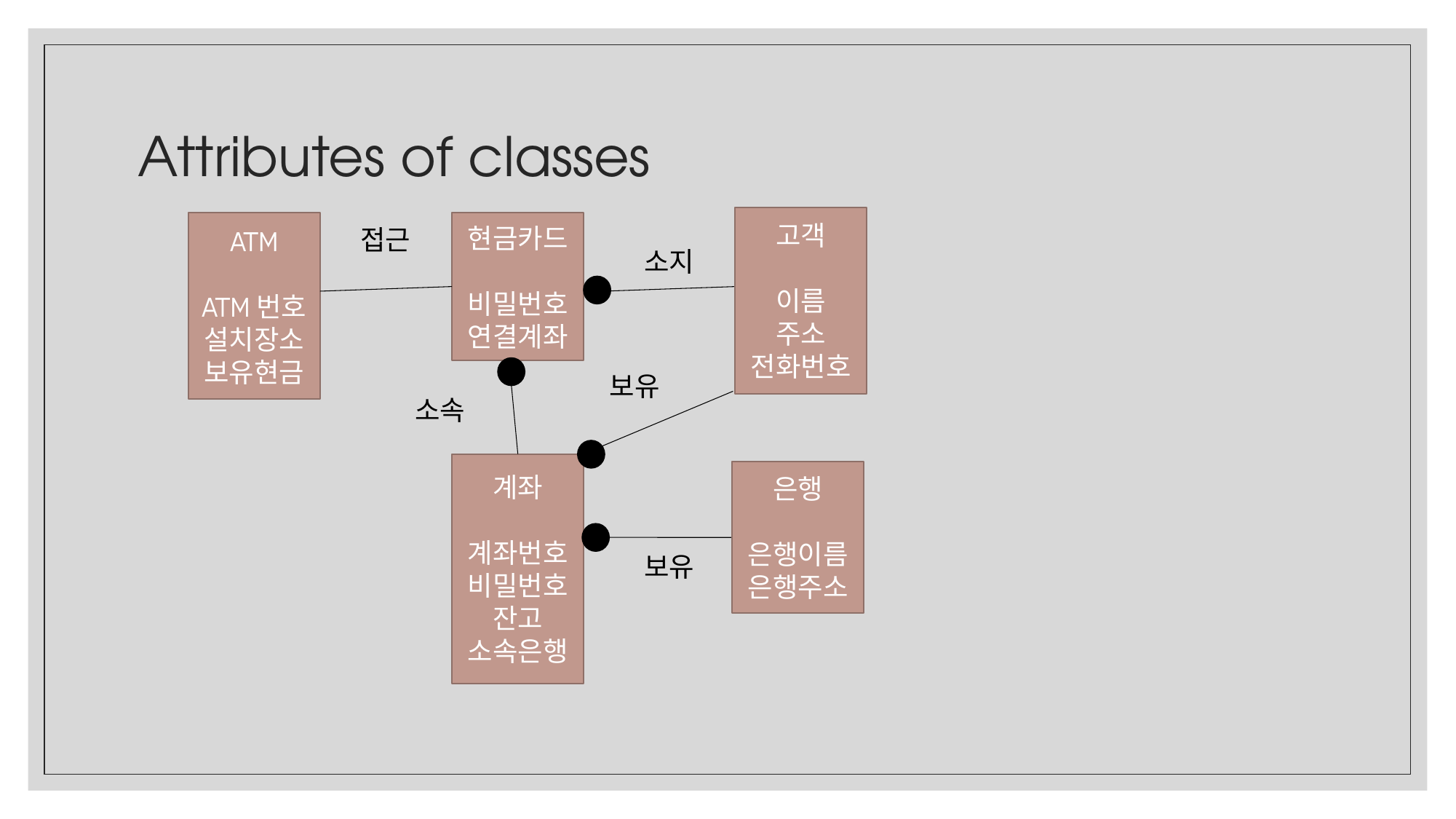

# Attributes of classes
고객

이름
주소
전화번호
ATM

ATM번호
설치장소
보유현금
현금카드

비밀번호
연결계좌
접근
소지

보유
소속

계좌

계좌번호
비밀번호
잔고
소속은행
은행

은행이름
은행주소

보유